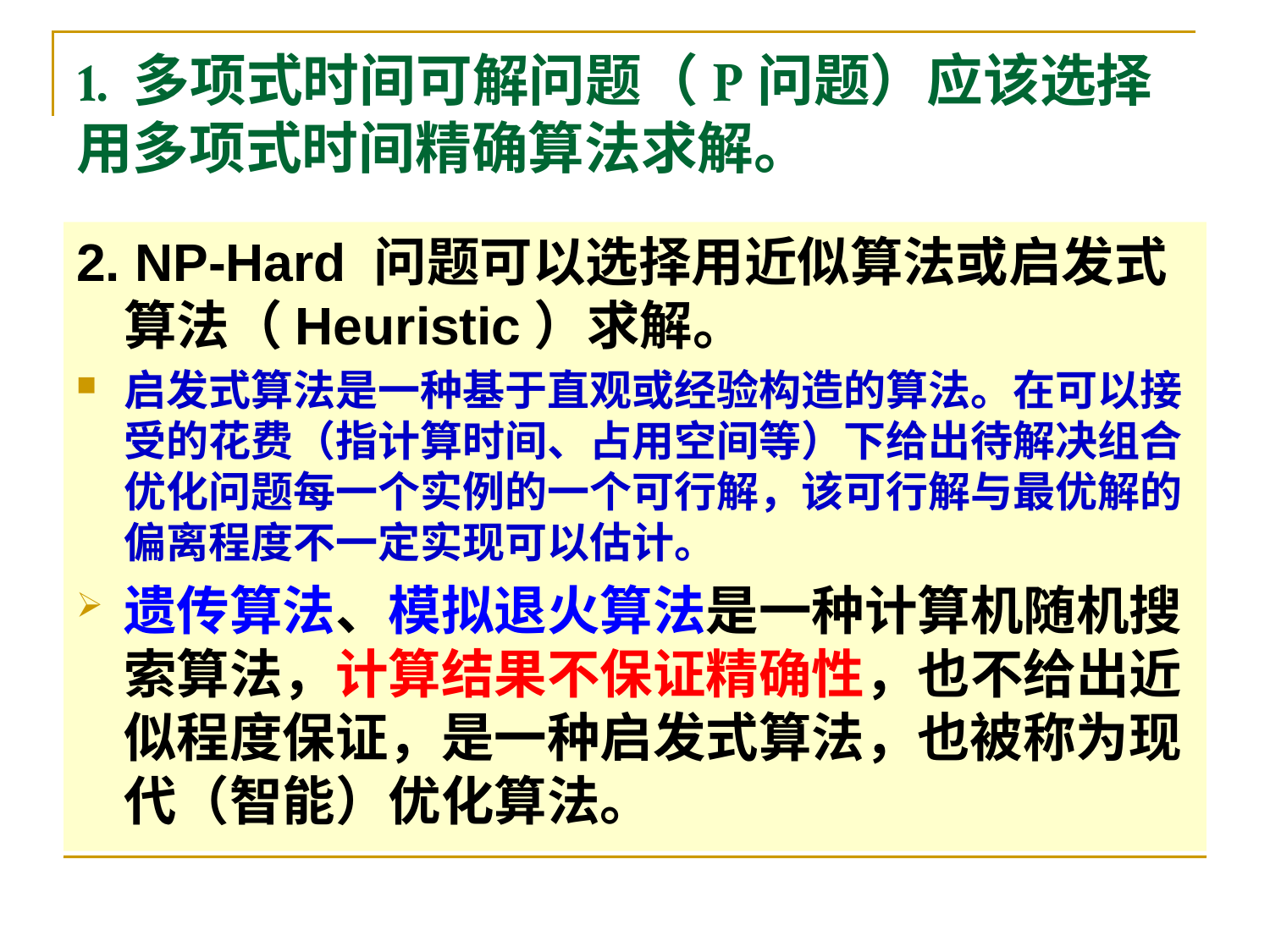

# 1. 多项式时间可解问题（P问题）应该选择用多项式时间精确算法求解。
2. NP-Hard 问题可以选择用近似算法或启发式算法（Heuristic）求解。
启发式算法是一种基于直观或经验构造的算法。在可以接受的花费（指计算时间、占用空间等）下给出待解决组合优化问题每一个实例的一个可行解，该可行解与最优解的偏离程度不一定实现可以估计。
遗传算法、模拟退火算法是一种计算机随机搜索算法，计算结果不保证精确性，也不给出近似程度保证，是一种启发式算法，也被称为现代（智能）优化算法。